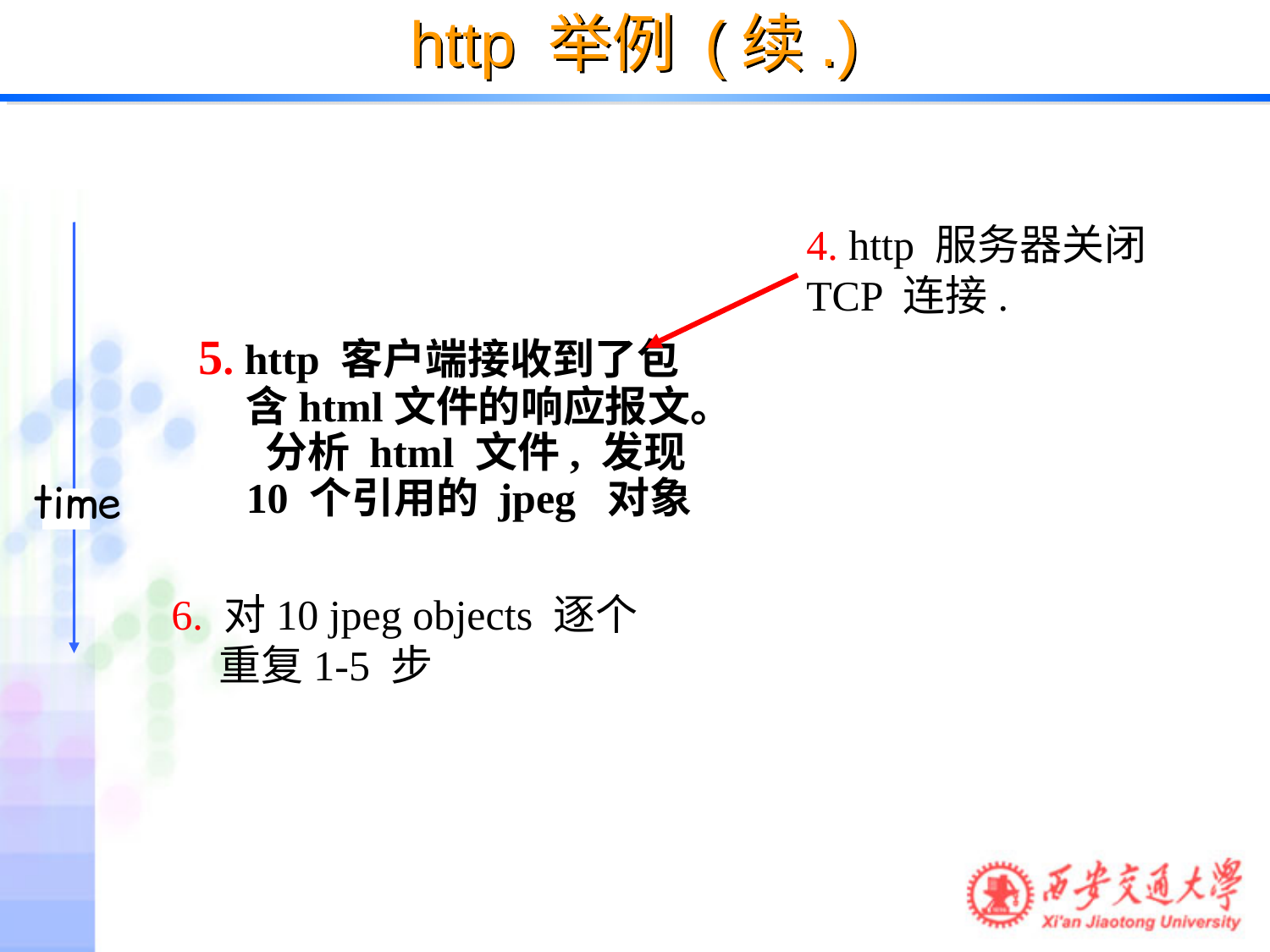

# http 举例 (续.)
4. http 服务器关闭
TCP 连接.

5. http 客户端接收到了包含html文件的响应报文。  分析 html 文件, 发现 10 个引用的 jpeg  对象
time

6. 对10 jpeg objects 逐个重复1-5 步